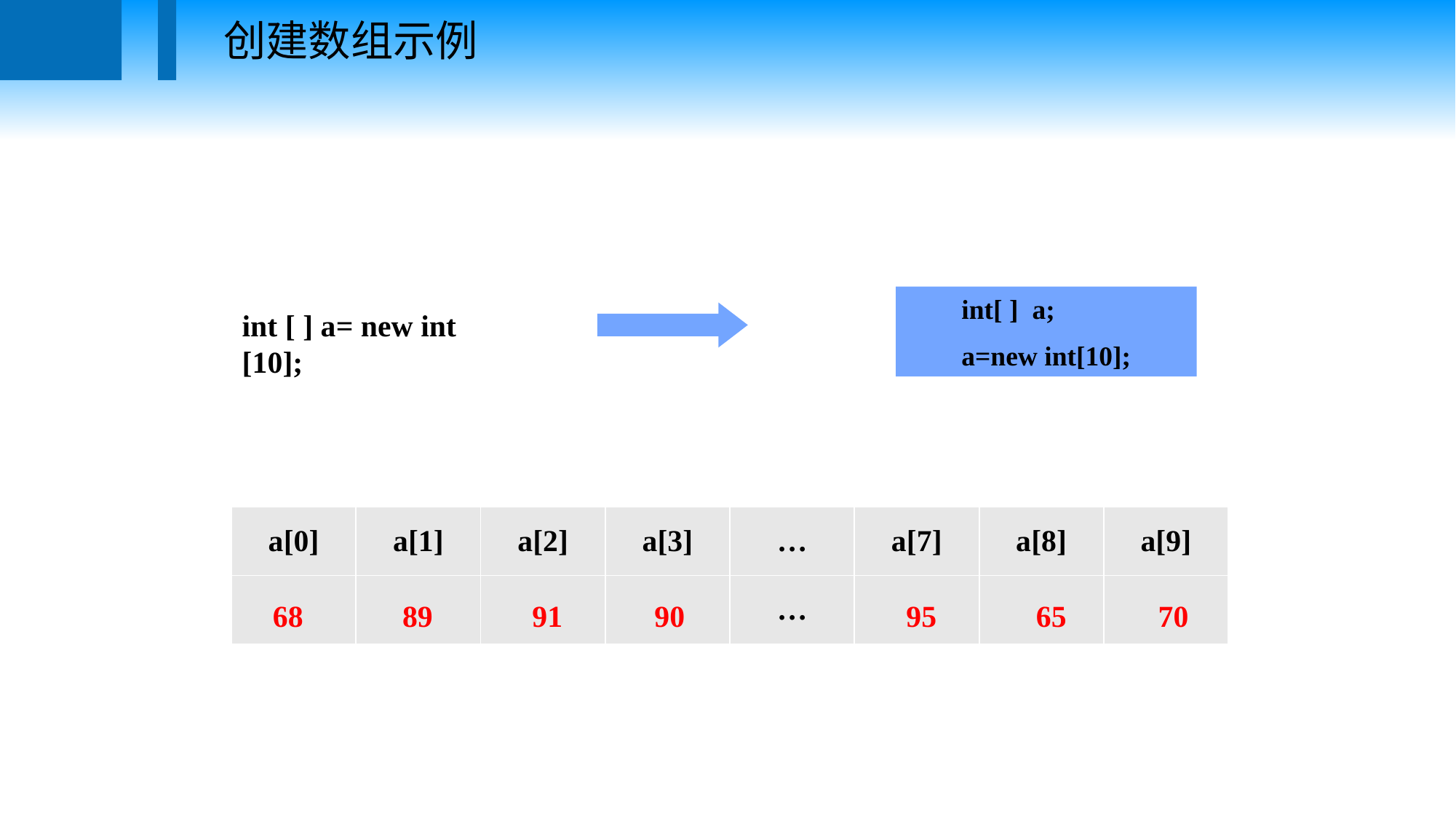

创建数组示例

int[ ]  a;
a=new int[10];
int [ ] a= new int [10];

| a[0] | a[1] | a[2] | a[3] | … | a[7] | a[8] | a[9] |
| --- | --- | --- | --- | --- | --- | --- | --- |
|  |  |  |  | … |  |  |  |
    68             89             91            90                             95             65            70